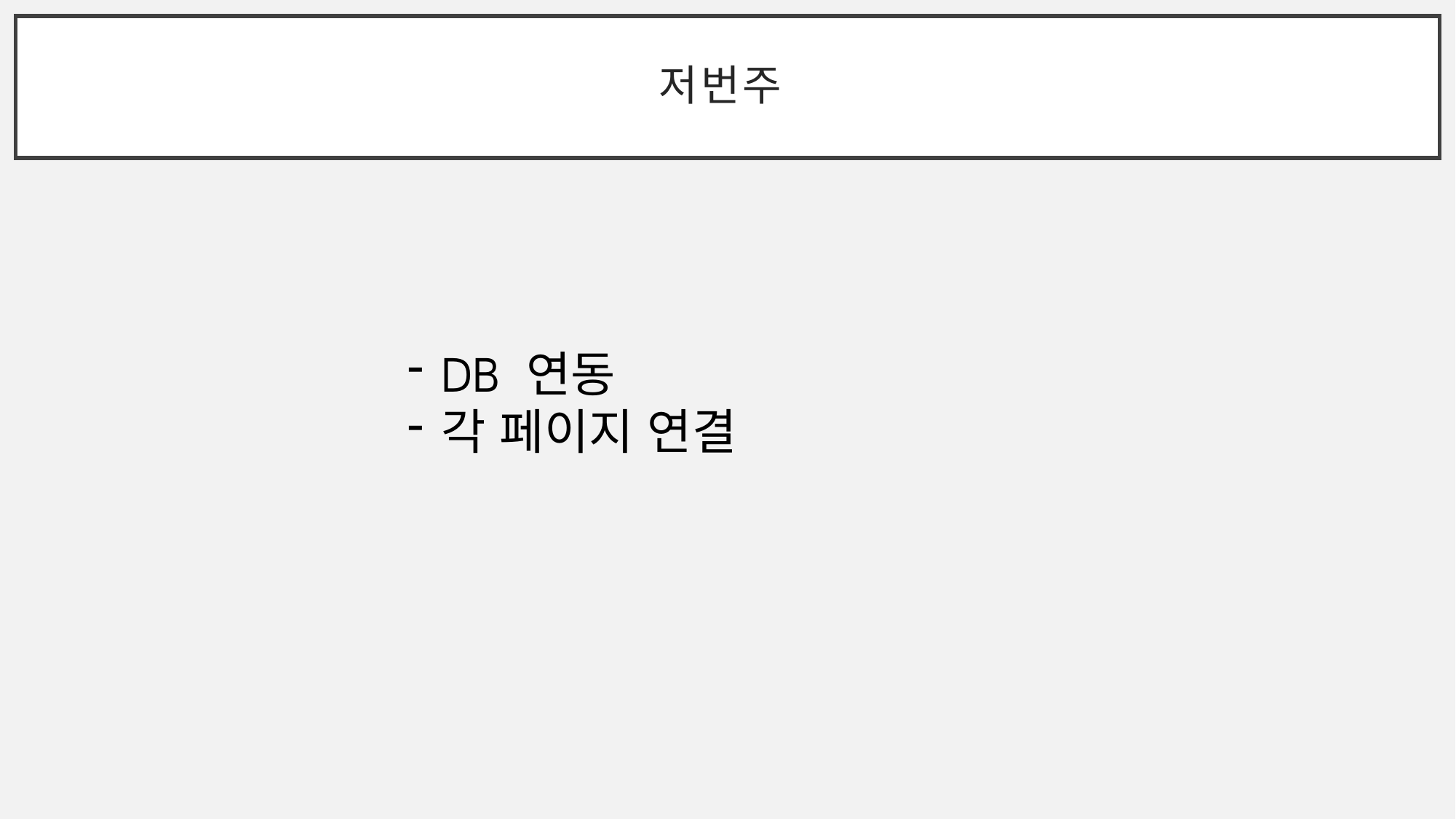

# 저번주
DB 연동
각 페이지 연결